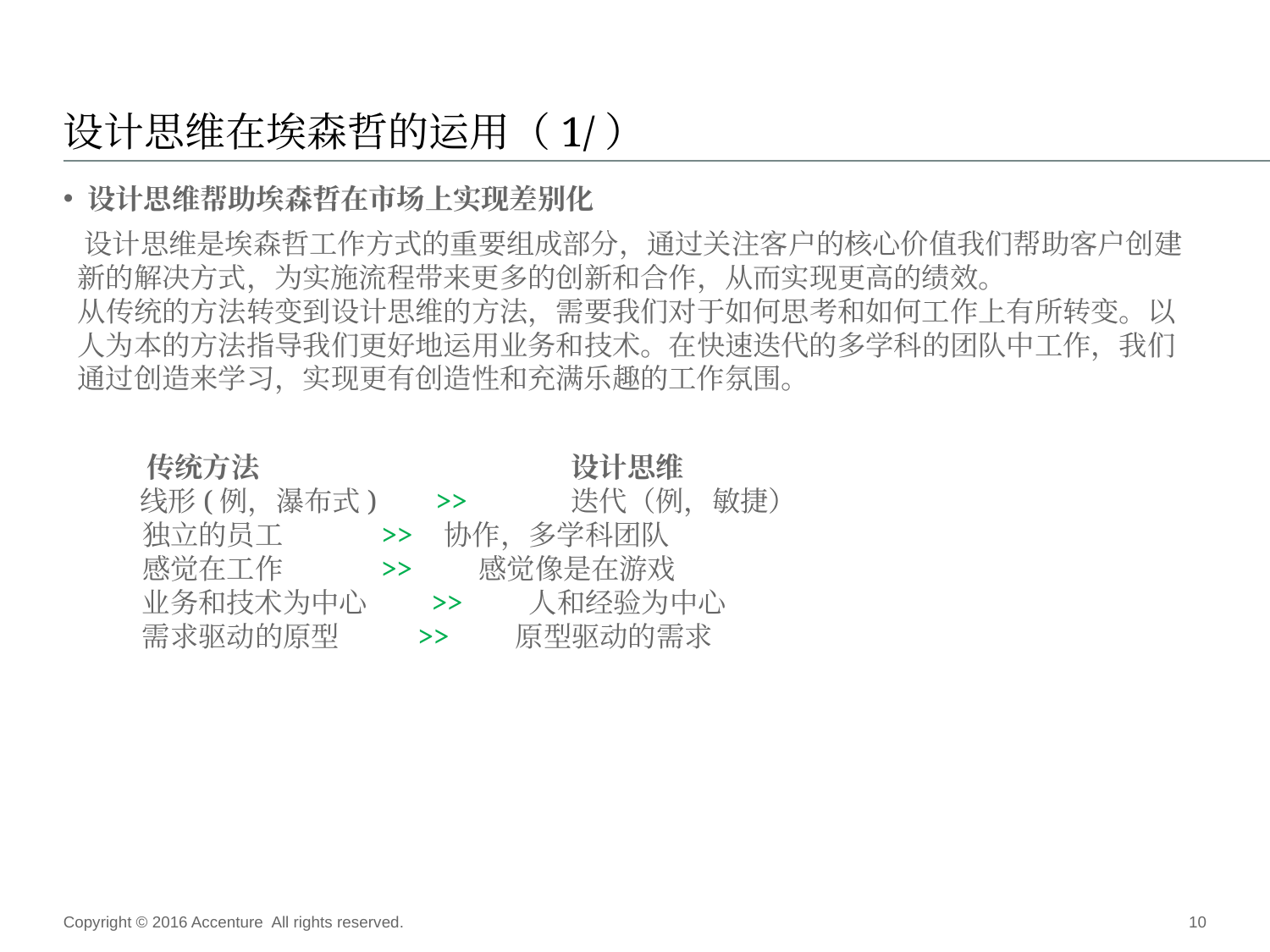

# 设计思维在埃森哲的运用（1/）
设计思维帮助埃森哲在市场上实现差别化
  设计思维是埃森哲工作方式的重要组成部分，通过关注客户的核心价值我们帮助客户创建
  新的解决方式，为实施流程带来更多的创新和合作，从而实现更高的绩效。
  从传统的方法转变到设计思维的方法，需要我们对于如何思考和如何工作上有所转变。以
  人为本的方法指导我们更好地运用业务和技术。在快速迭代的多学科的团队中工作，我们
  通过创造来学习，实现更有创造性和充满乐趣的工作氛围。

           传统方法			设计思维
           线形(例，瀑布式)        >>    	迭代（例，敏捷）
           独立的员工   	        >> 	协作，多学科团队
           感觉在工作	        >>        感觉像是在游戏
           业务和技术为中心        >>        人和经验为中心
           需求驱动的原型          >>        原型驱动的需求

Copyright © 2016 Accenture  All rights reserved.
10